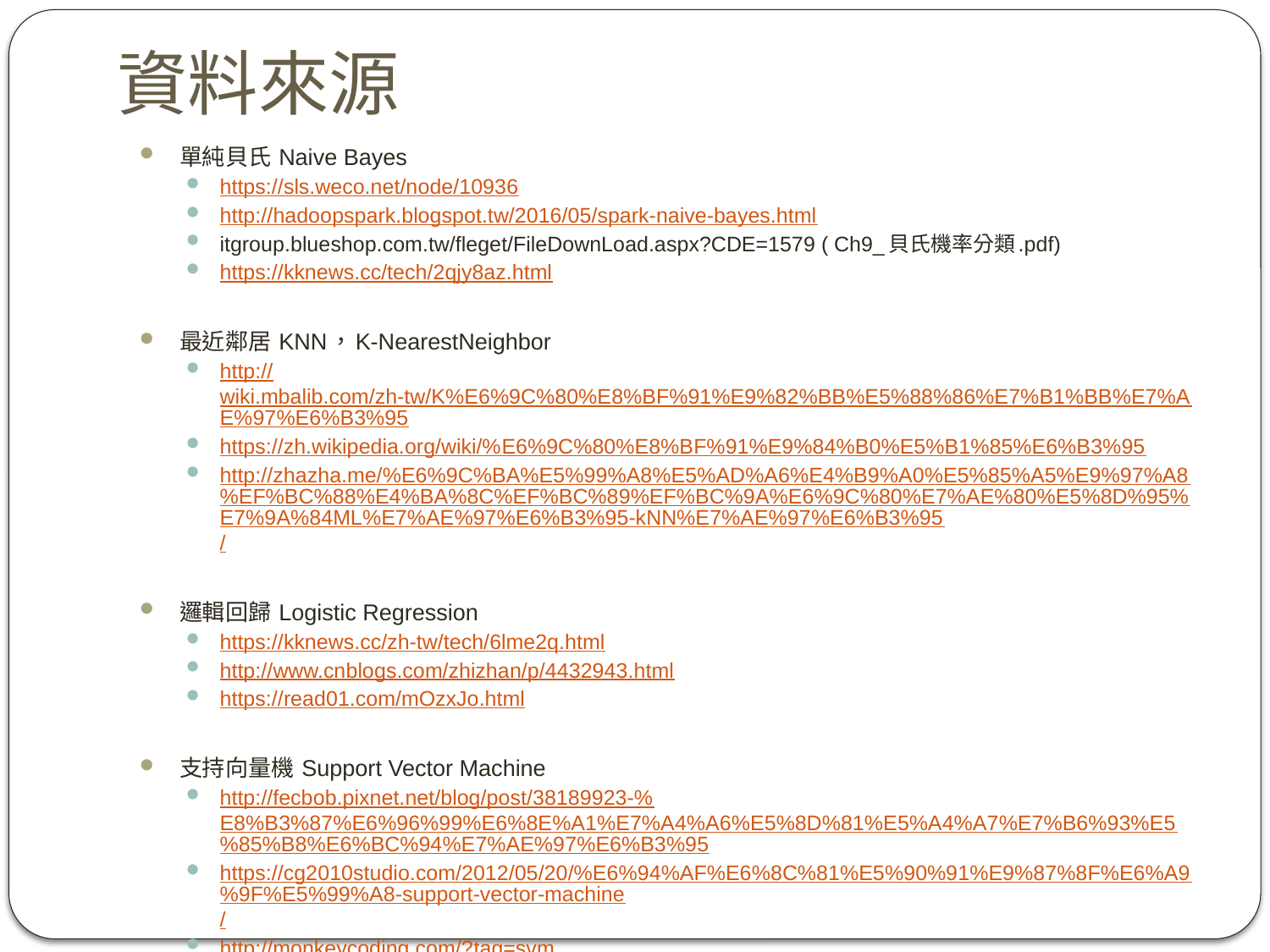

# 資料來源
單純貝氏 Naive Bayes
https://sls.weco.net/node/10936
http://hadoopspark.blogspot.tw/2016/05/spark-naive-bayes.html
itgroup.blueshop.com.tw/fleget/FileDownLoad.aspx?CDE=1579 ( Ch9_貝氏機率分類.pdf)
https://kknews.cc/tech/2qjy8az.html

最近鄰居 KNN，K-NearestNeighbor
http://wiki.mbalib.com/zh-tw/K%E6%9C%80%E8%BF%91%E9%82%BB%E5%88%86%E7%B1%BB%E7%AE%97%E6%B3%95
https://zh.wikipedia.org/wiki/%E6%9C%80%E8%BF%91%E9%84%B0%E5%B1%85%E6%B3%95
http://zhazha.me/%E6%9C%BA%E5%99%A8%E5%AD%A6%E4%B9%A0%E5%85%A5%E9%97%A8%EF%BC%88%E4%BA%8C%EF%BC%89%EF%BC%9A%E6%9C%80%E7%AE%80%E5%8D%95%E7%9A%84ML%E7%AE%97%E6%B3%95-kNN%E7%AE%97%E6%B3%95/

邏輯回歸 Logistic Regression
https://kknews.cc/zh-tw/tech/6lme2q.html
http://www.cnblogs.com/zhizhan/p/4432943.html
https://read01.com/mOzxJo.html

支持向量機 Support Vector Machine
http://fecbob.pixnet.net/blog/post/38189923-%E8%B3%87%E6%96%99%E6%8E%A1%E7%A4%A6%E5%8D%81%E5%A4%A7%E7%B6%93%E5%85%B8%E6%BC%94%E7%AE%97%E6%B3%95
https://cg2010studio.com/2012/05/20/%E6%94%AF%E6%8C%81%E5%90%91%E9%87%8F%E6%A9%9F%E5%99%A8-support-vector-machine/
http://monkeycoding.com/?tag=svm
https://read01.com/AJgNzM.html

範例
http://blog.csdn.net/liujianfei526/article/details/50465523